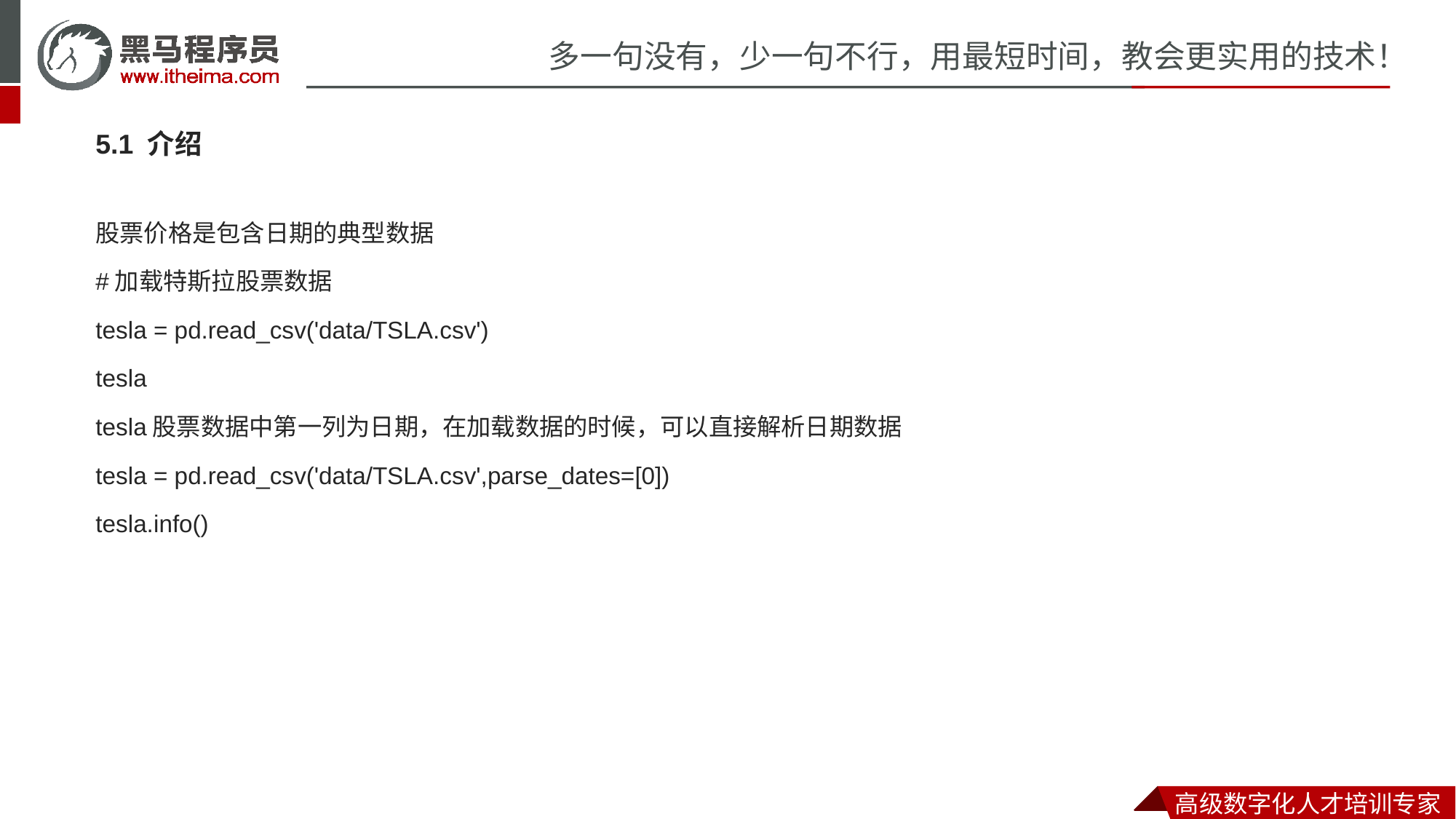

5.1 介绍
股票价格是包含日期的典型数据
#加载特斯拉股票数据
tesla = pd.read_csv('data/TSLA.csv')
tesla
tesla股票数据中第一列为日期，在加载数据的时候，可以直接解析日期数据
tesla = pd.read_csv('data/TSLA.csv',parse_dates=[0])
tesla.info()